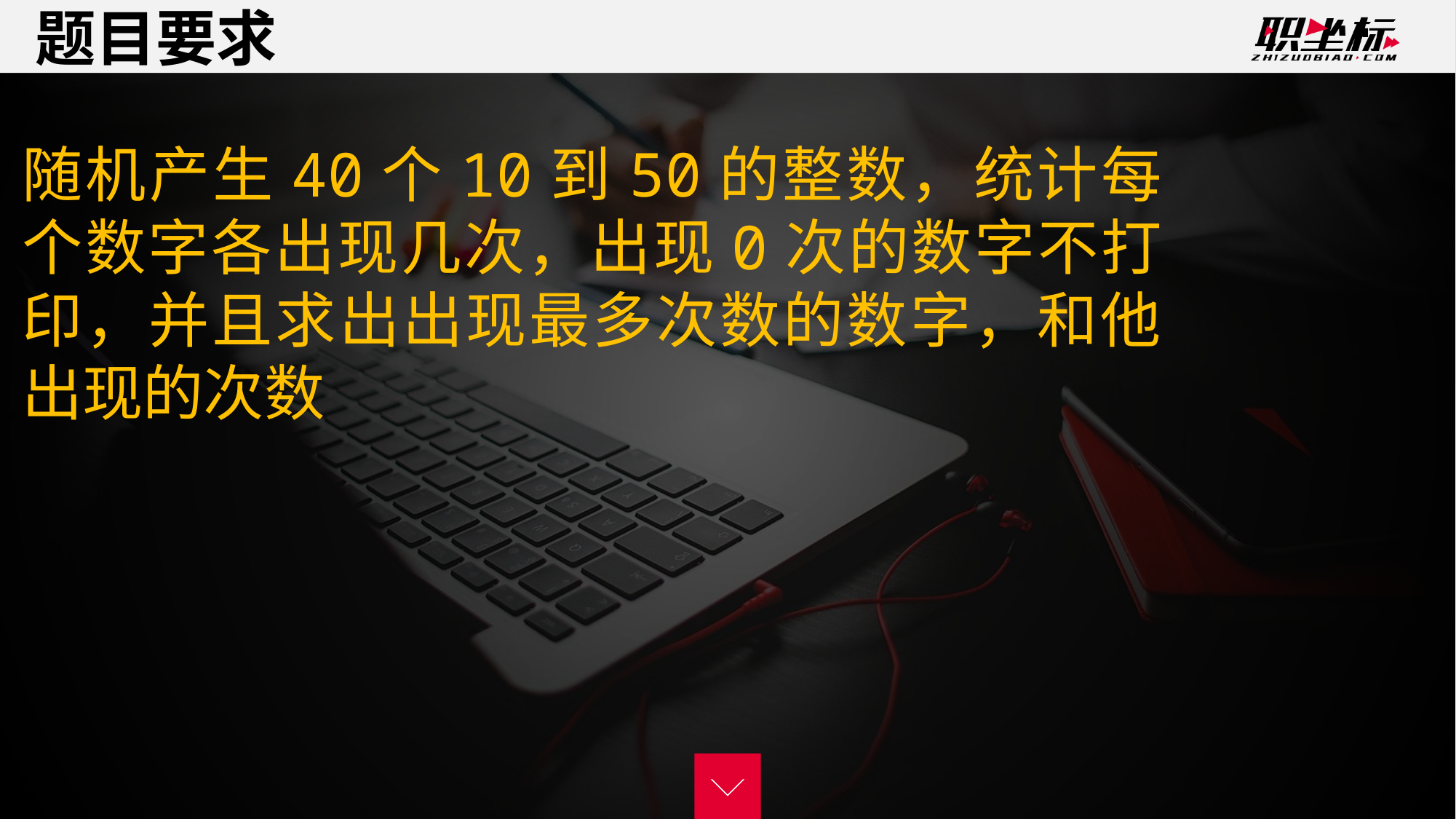

题目要求
随机产生40个10到50的整数，统计每个数字各出现几次，出现0次的数字不打印，并且求出出现最多次数的数字，和他出现的次数